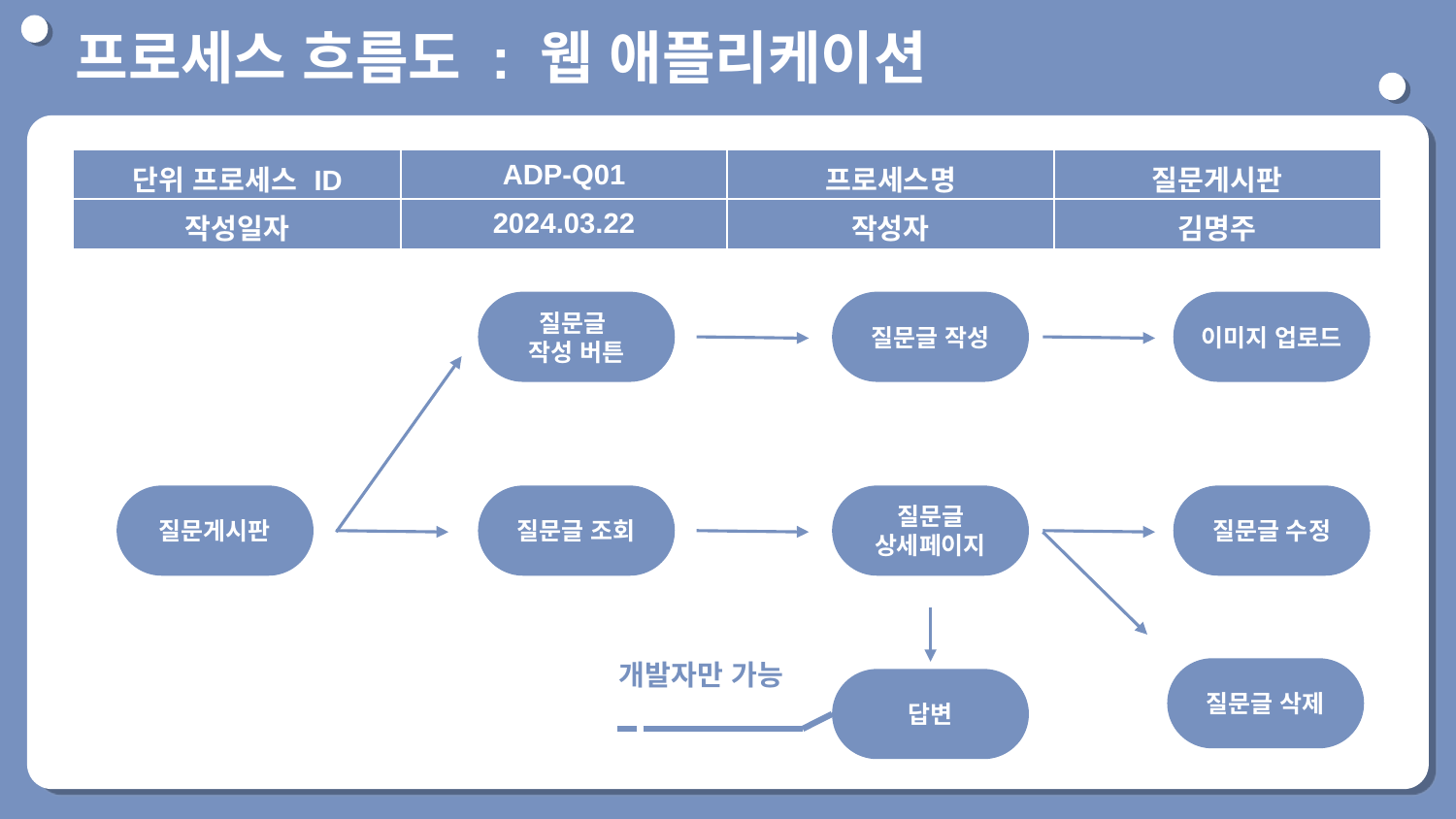

프로세스 흐름도 : 웹 애플리케이션

단위 프로세스 ID
| 단위 프로세스 ID | ADP-Q01 | 프로세스명 | 질문게시판 |
| --- | --- | --- | --- |
| 작성일자 | 2024.03.22 | 작성자 | 김명주 |
질문글
작성 버튼
질문글 작성
이미지 업로드
질문게시판
질문글 조회
질문글 상세페이지
질문글 수정
개발자만 가능
질문글 삭제
답변